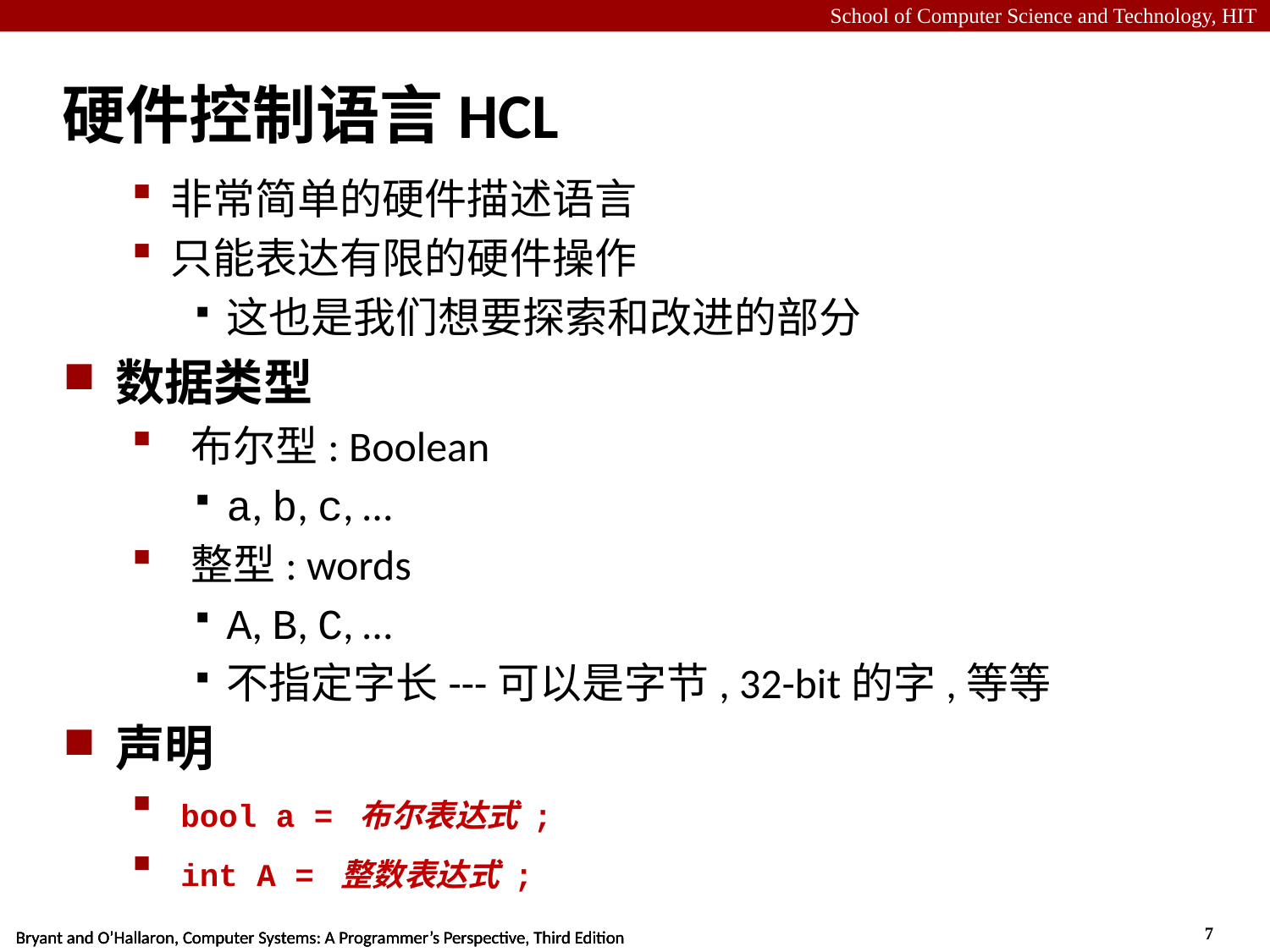

# 硬件控制语言HCL
非常简单的硬件描述语言
只能表达有限的硬件操作
这也是我们想要探索和改进的部分
数据类型
 布尔型: Boolean
a, b, c, …
 整型: words
A, B, C, …
不指定字长---可以是字节, 32-bit的字,等等
声明
 bool a = 布尔表达式 ;
 int A = 整数表达式 ;